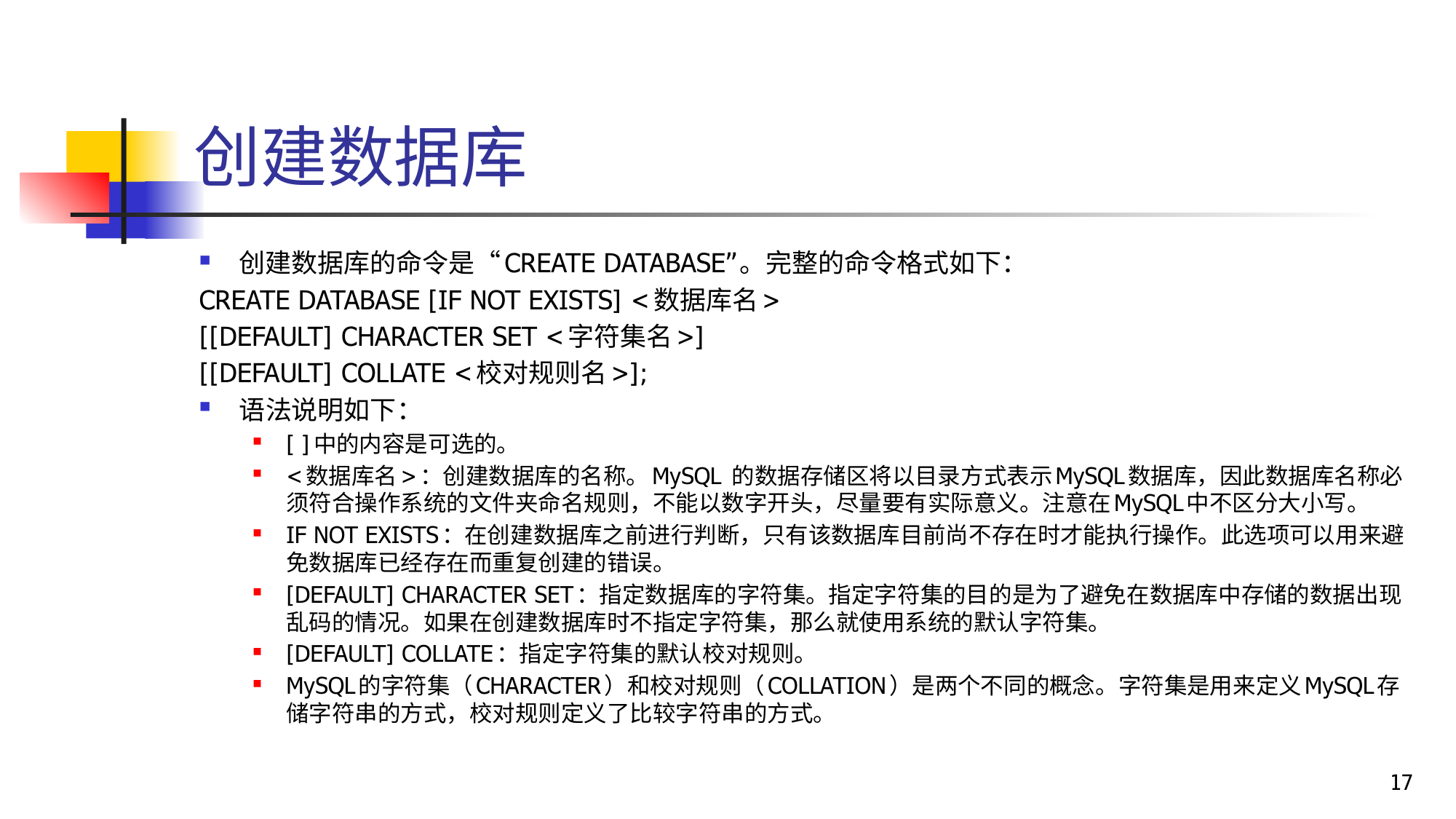

# 创建数据库
创建数据库的命令是“CREATE DATABASE”。完整的命令格式如下：
CREATE DATABASE [IF NOT EXISTS] <数据库名>
[[DEFAULT] CHARACTER SET <字符集名>]
[[DEFAULT] COLLATE <校对规则名>];
语法说明如下：
[ ]中的内容是可选的。
<数据库名>：创建数据库的名称。MySQL 的数据存储区将以目录方式表示MySQL数据库，因此数据库名称必须符合操作系统的文件夹命名规则，不能以数字开头，尽量要有实际意义。注意在MySQL中不区分大小写。
IF NOT EXISTS：在创建数据库之前进行判断，只有该数据库目前尚不存在时才能执行操作。此选项可以用来避免数据库已经存在而重复创建的错误。
[DEFAULT] CHARACTER SET：指定数据库的字符集。指定字符集的目的是为了避免在数据库中存储的数据出现乱码的情况。如果在创建数据库时不指定字符集，那么就使用系统的默认字符集。
[DEFAULT] COLLATE：指定字符集的默认校对规则。
MySQL的字符集（CHARACTER）和校对规则（COLLATION）是两个不同的概念。字符集是用来定义MySQL存储字符串的方式，校对规则定义了比较字符串的方式。

17